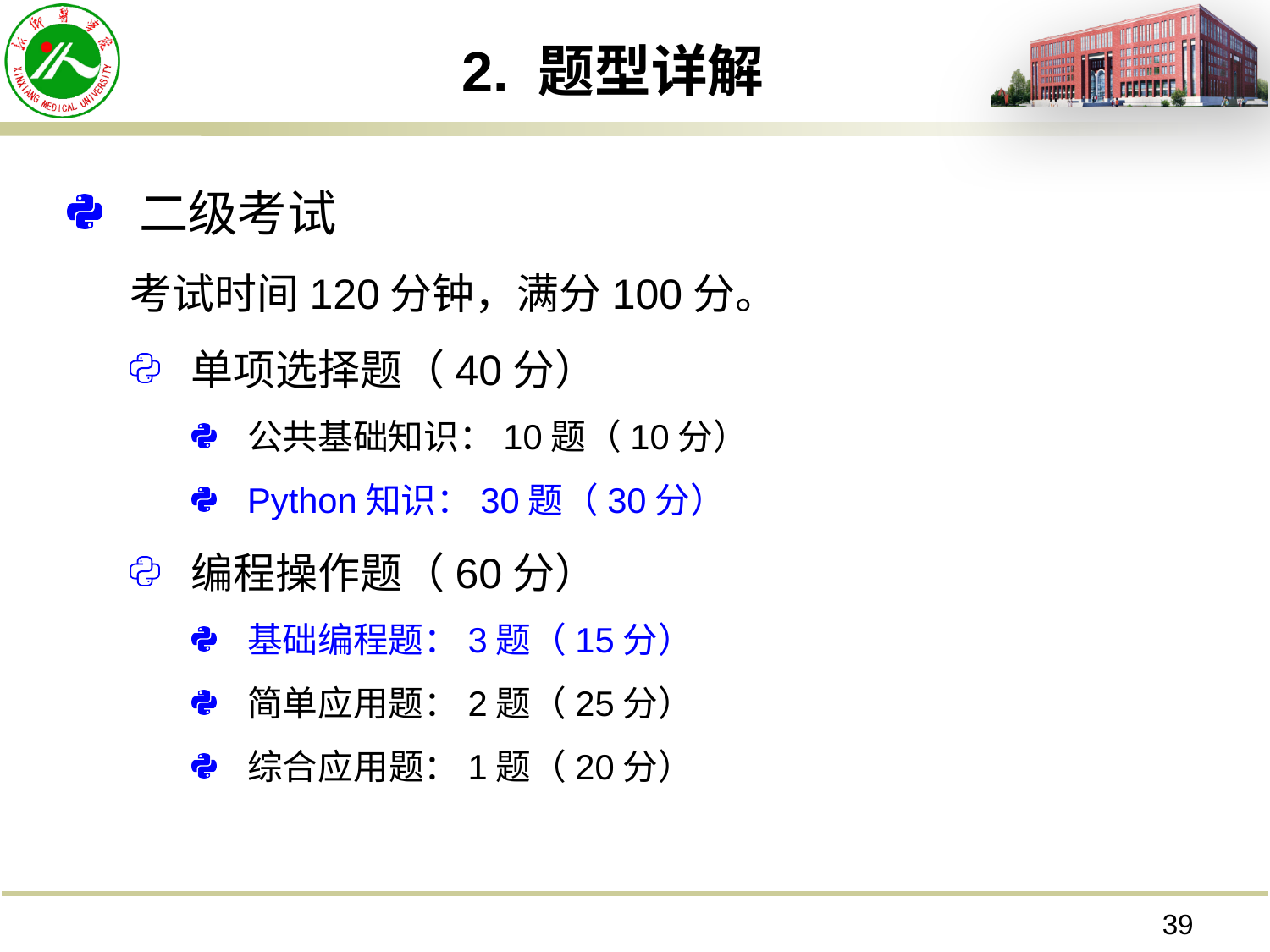

# 2. 题型详解
二级考试
考试时间120分钟，满分100分。
单项选择题（40分）
公共基础知识：10题（10分）
Python知识：30题（30分）
编程操作题（60分）
基础编程题：3题（15分）
简单应用题：2题（25分）
综合应用题：1题（20分）

39